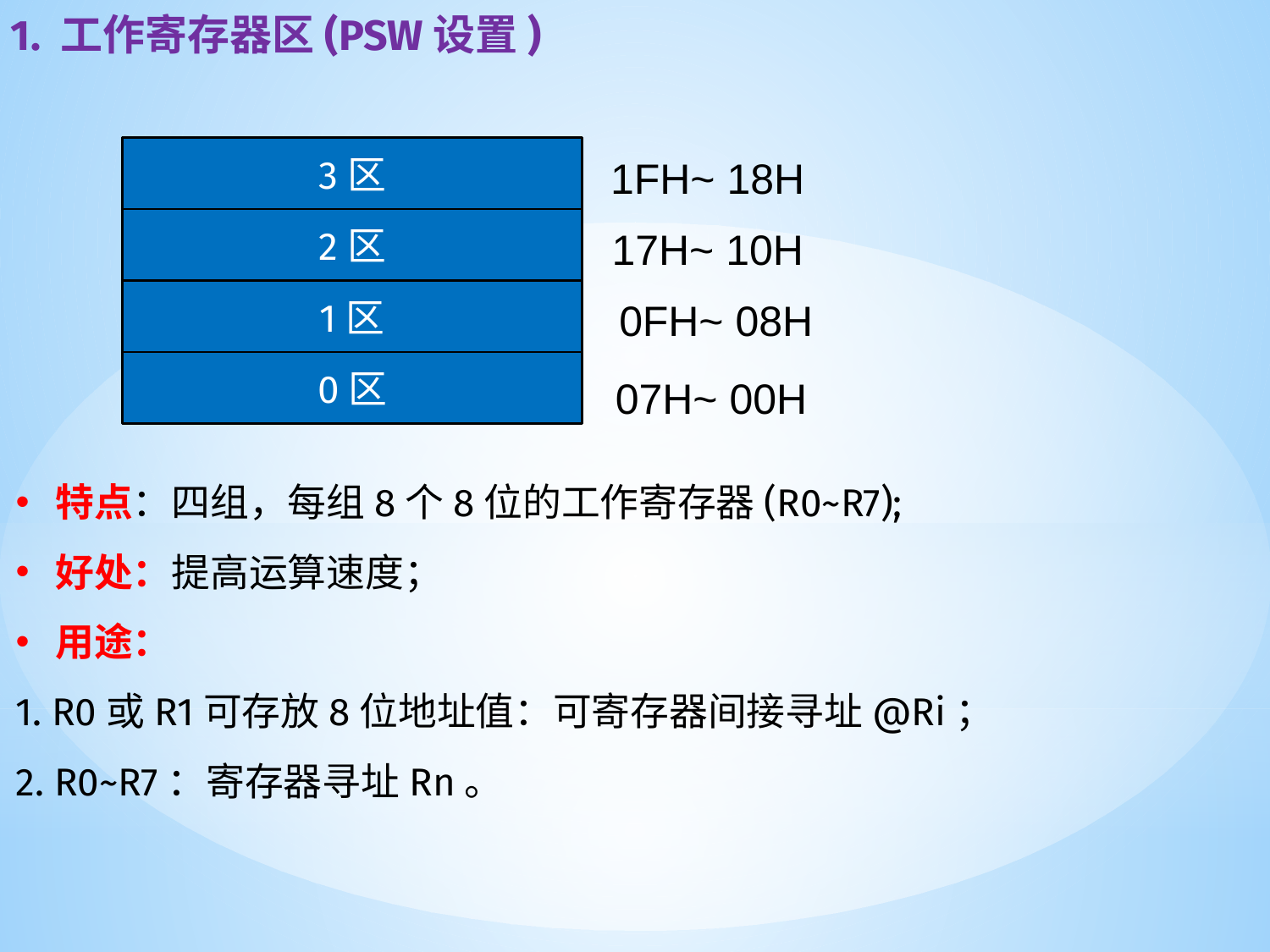

1. 工作寄存器区(PSW设置)
3区
1FH~ 18H
2区
17H~ 10H
1区
0FH~ 08H
0区
07H~ 00H
特点：四组，每组8个8位的工作寄存器(R0~R7);
好处：提高运算速度；
用途：
1. R0或R1可存放8位地址值：可寄存器间接寻址@Ri；
2. R0~R7：寄存器寻址Rn。